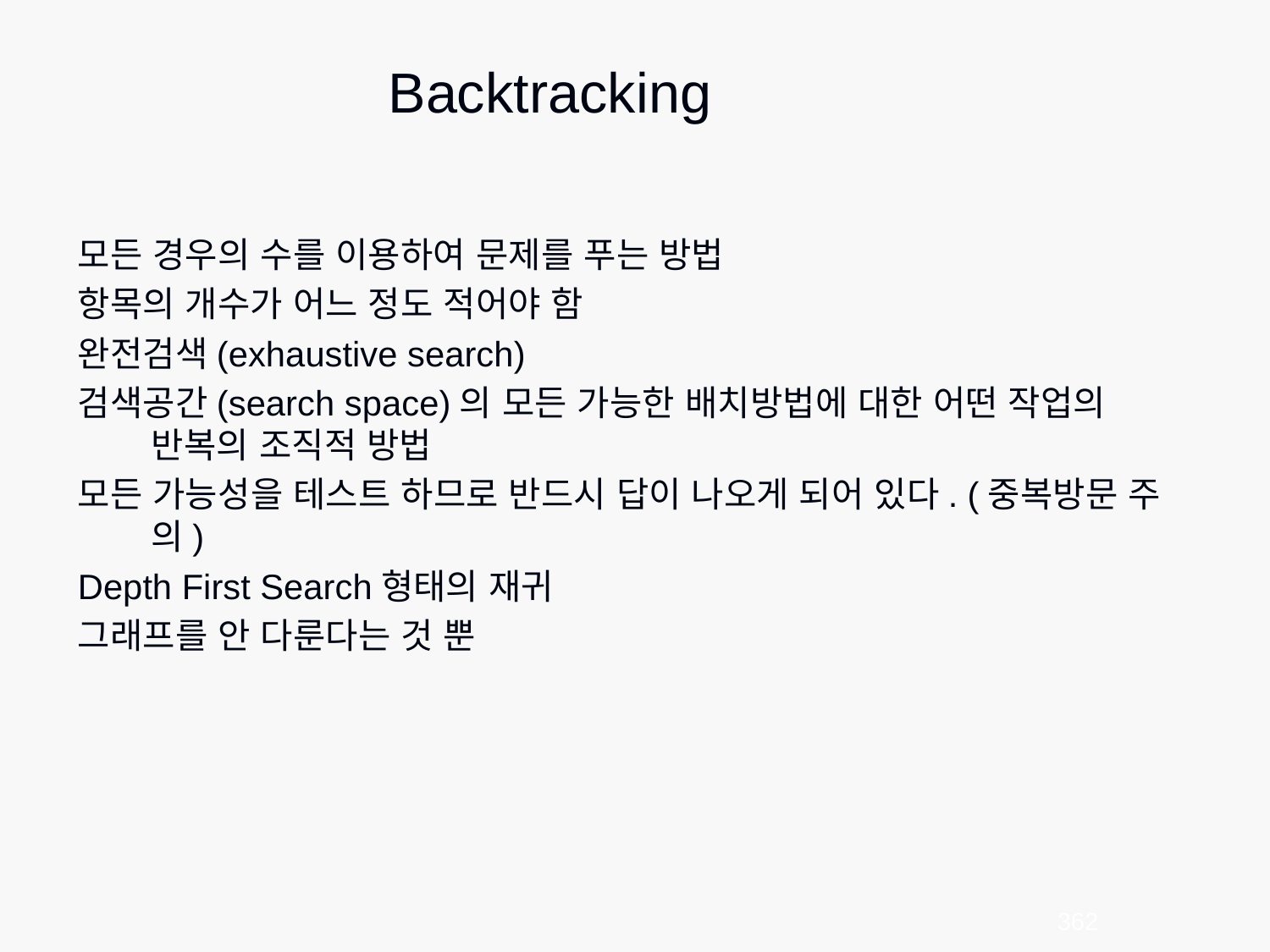

Backtracking
모든 경우의 수를 이용하여 문제를 푸는 방법
항목의 개수가 어느 정도 적어야 함
완전검색(exhaustive search)
검색공간(search space)의 모든 가능한 배치방법에 대한 어떤 작업의 반복의 조직적 방법
모든 가능성을 테스트 하므로 반드시 답이 나오게 되어 있다. (중복방문 주의)
Depth First Search형태의 재귀
그래프를 안 다룬다는 것 뿐
362